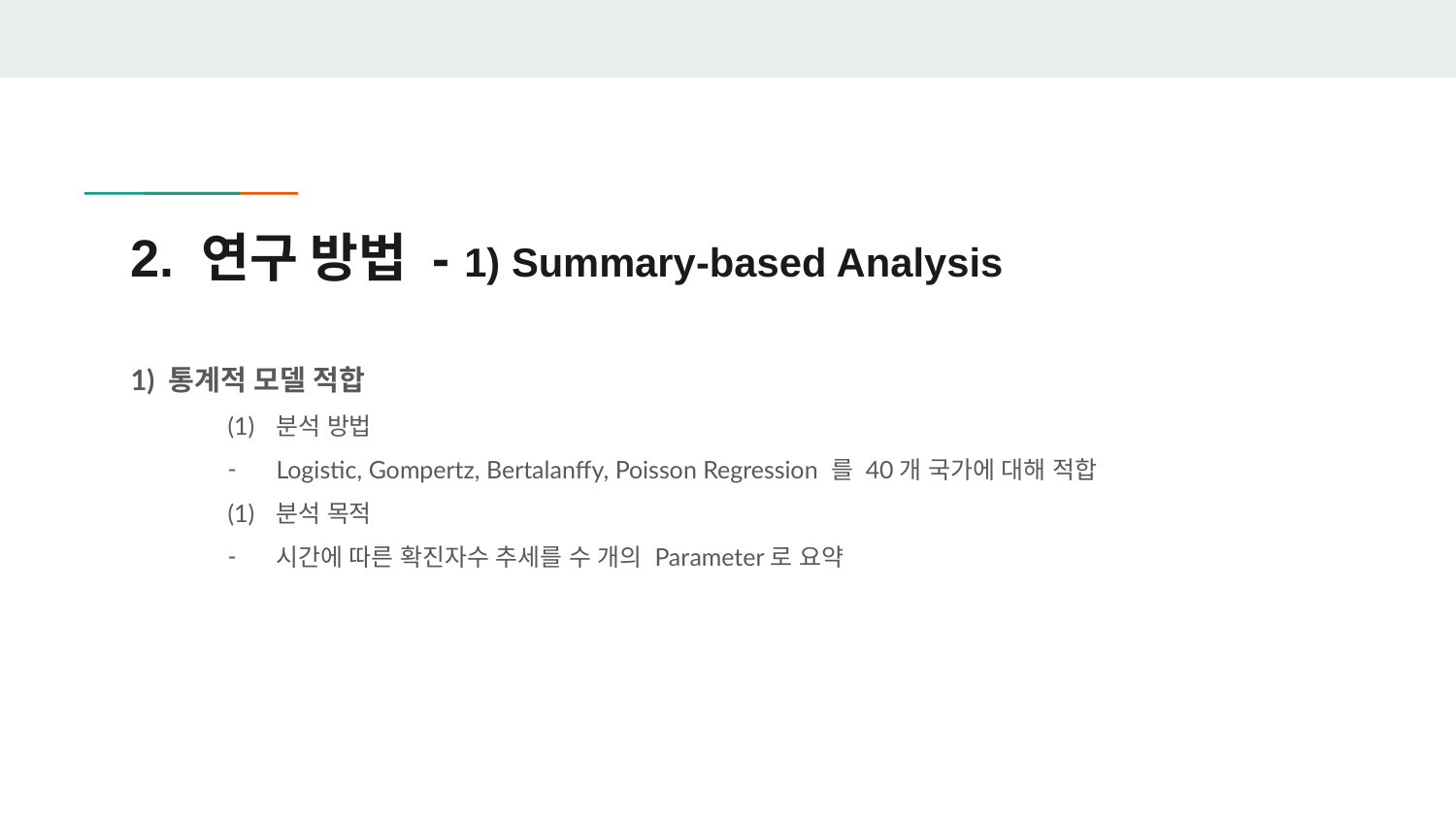

# 2. 연구 방법 - 1) Summary-based Analysis
1) 통계적 모델 적합
분석 방법
Logistic, Gompertz, Bertalanffy, Poisson Regression 를 40개 국가에 대해 적합
분석 목적
시간에 따른 확진자수 추세를 수 개의 Parameter로 요약